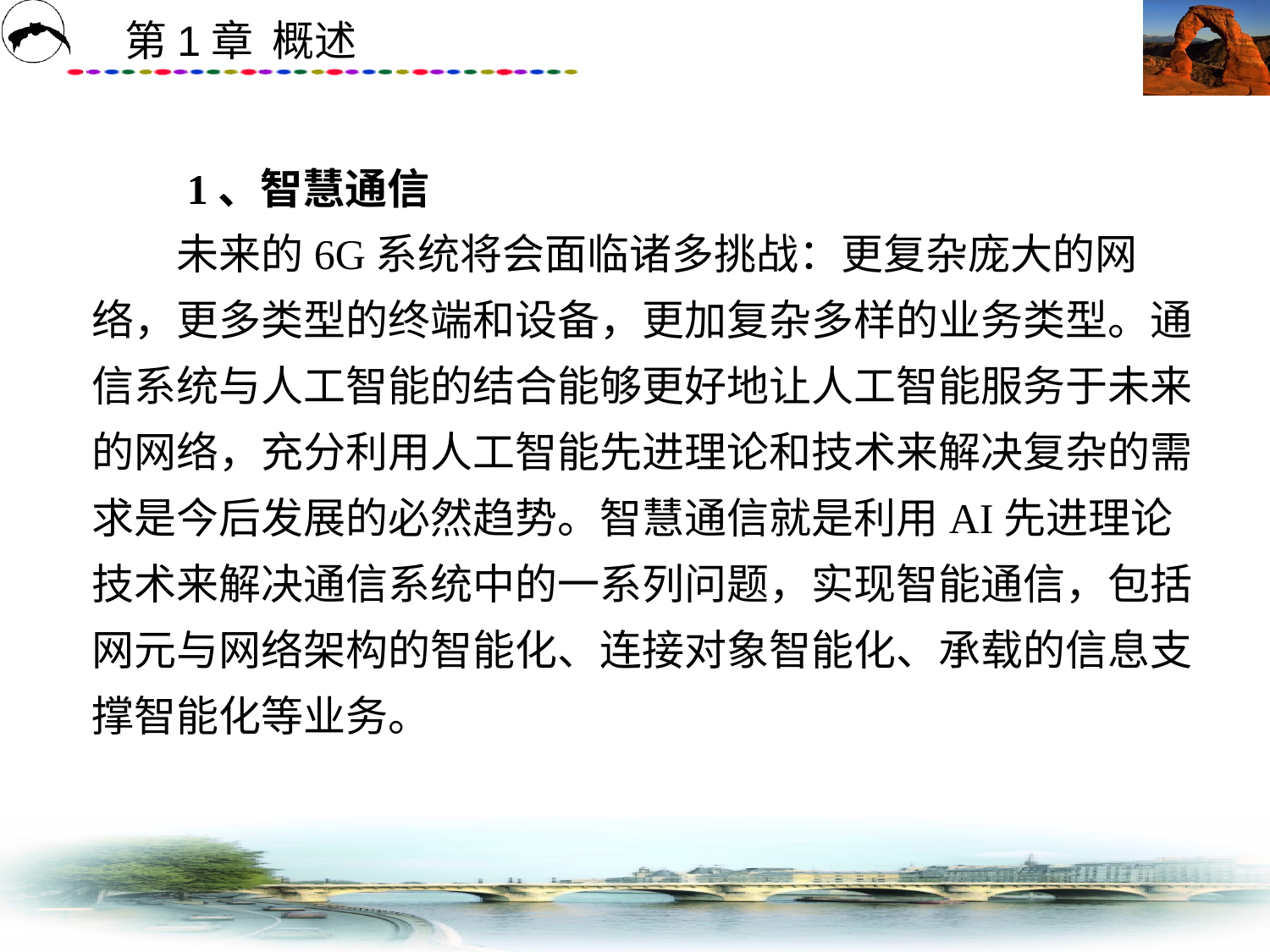

# 1、智慧通信 　　未来的6G系统将会面临诸多挑战：更复杂庞大的网络，更多类型的终端和设备，更加复杂多样的业务类型。通信系统与人工智能的结合能够更好地让人工智能服务于未来的网络，充分利用人工智能先进理论和技术来解决复杂的需求是今后发展的必然趋势。智慧通信就是利用AI先进理论技术来解决通信系统中的一系列问题，实现智能通信，包括网元与网络架构的智能化、连接对象智能化、承载的信息支撑智能化等业务。